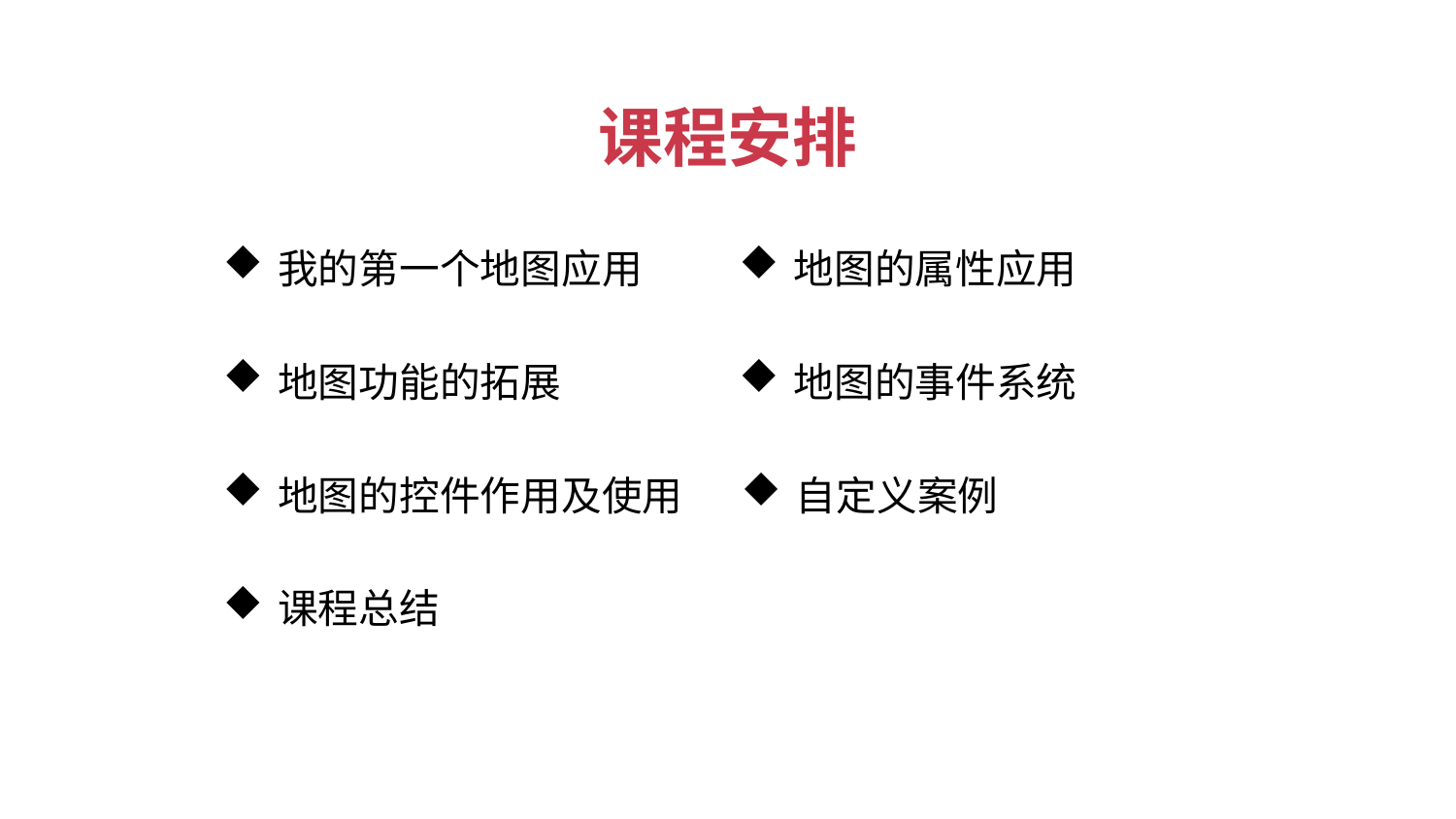

课程安排
我的第一个地图应用
地图的属性应用
地图功能的拓展
地图的事件系统
地图的控件作用及使用
自定义案例
课程总结